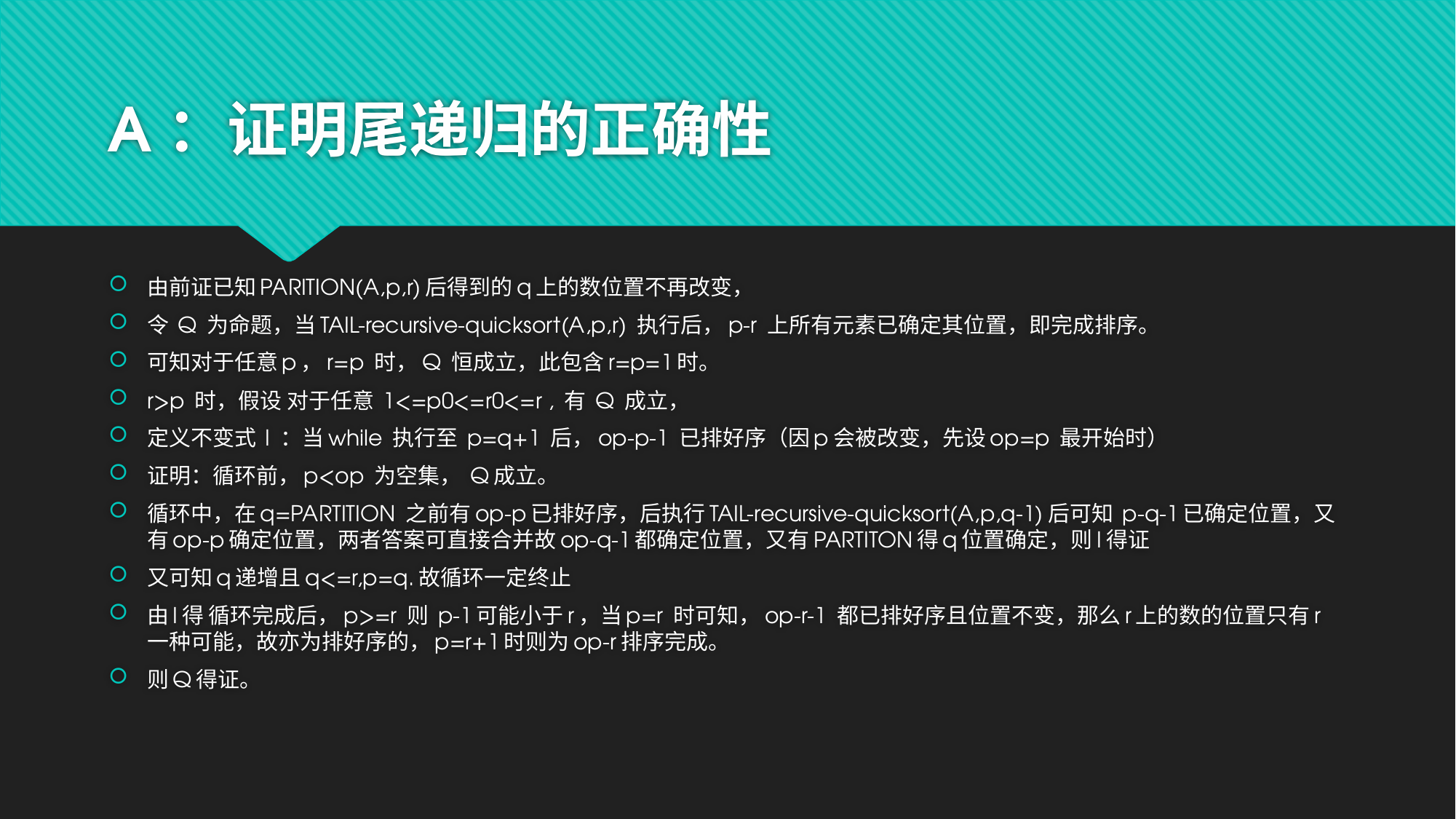

# A：证明尾递归的正确性
由前证已知PARITION(A,p,r)后得到的q上的数位置不再改变，
令 Q 为命题，当TAIL-recursive-quicksort(A,p,r) 执行后，p-r 上所有元素已确定其位置，即完成排序。
可知对于任意p，r=p 时，Q 恒成立，此包含r=p=1时。
r>p 时，假设 对于任意 1<=p0<=r0<=r , 有 Q 成立，
定义不变式 I ：当while 执行至 p=q+1 后，op-p-1 已排好序（因p会被改变，先设op=p 最开始时）
证明：循环前，p<op 为空集， Q成立。
循环中，在q=PARTITION 之前有op-p已排好序，后执行TAIL-recursive-quicksort(A,p,q-1)后可知 p-q-1已确定位置，又有op-p确定位置，两者答案可直接合并故op-q-1都确定位置，又有PARTITON得q位置确定，则I得证
又可知q递增且q<=r,p=q.故循环一定终止
由I得 循环完成后，p>=r 则 p-1可能小于r，当p=r 时可知，op-r-1 都已排好序且位置不变，那么r上的数的位置只有r一种可能，故亦为排好序的，p=r+1时则为op-r排序完成。
则Q得证。